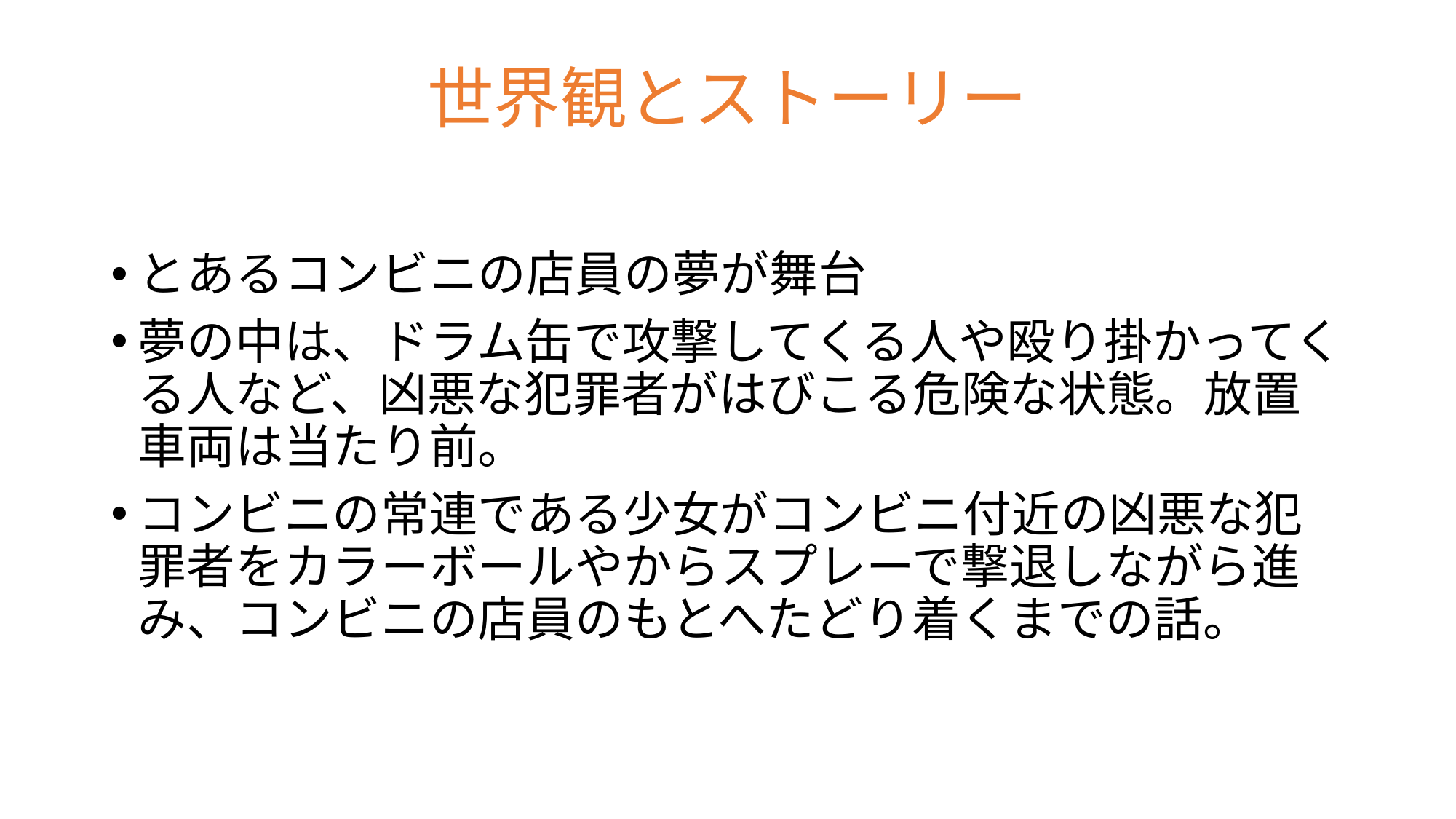

# 世界観とストーリー
とあるコンビニの店員の夢が舞台
夢の中は、ドラム缶で攻撃してくる人や殴り掛かってくる人など、凶悪な犯罪者がはびこる危険な状態。放置車両は当たり前。
コンビニの常連である少女がコンビニ付近の凶悪な犯罪者をカラーボールやからスプレーで撃退しながら進み、コンビニの店員のもとへたどり着くまでの話。